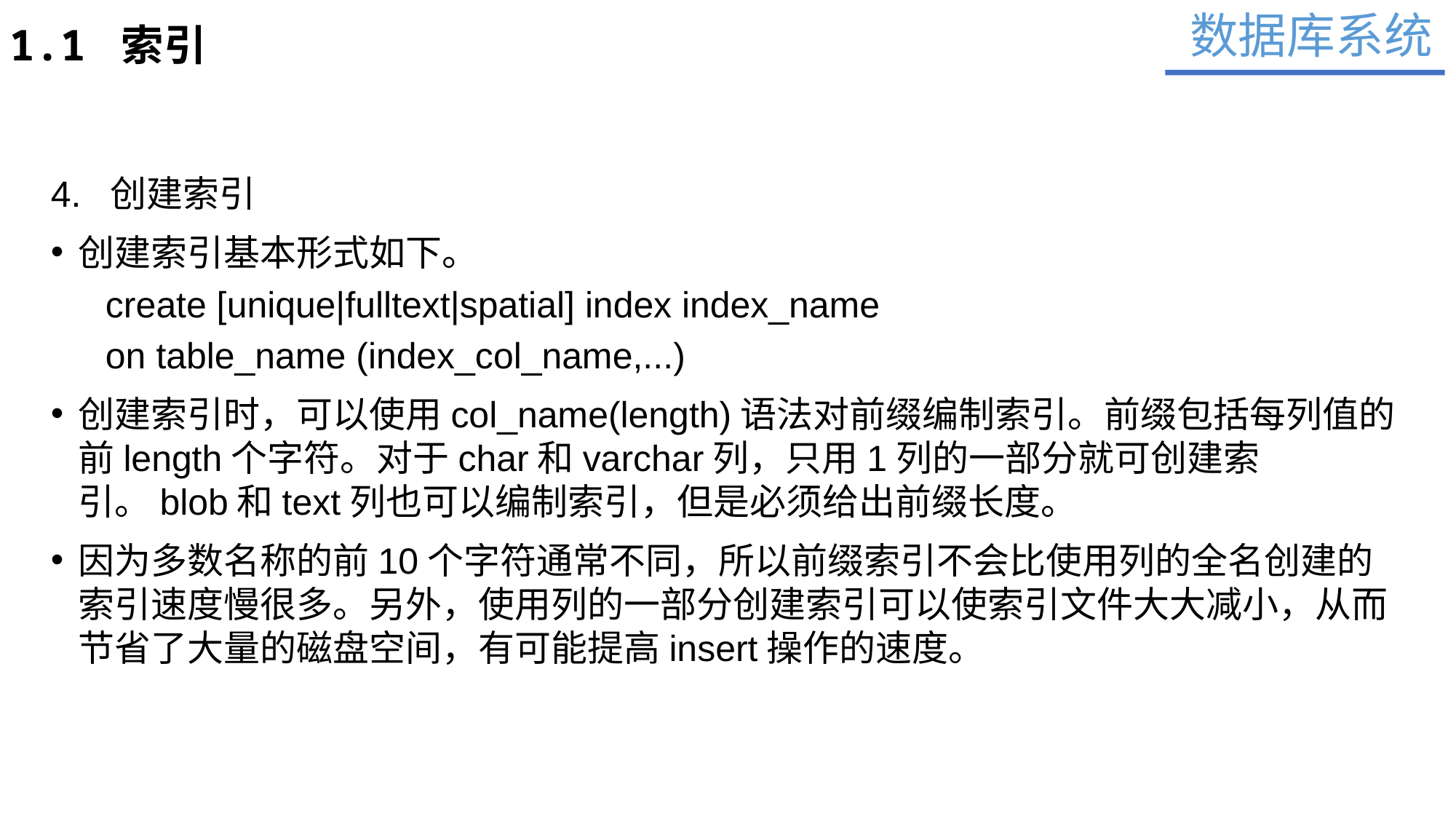

数据库系统
1.1 索引

4.  创建索引
创建索引基本形式如下。
create [unique|fulltext|spatial] index index_name
on table_name (index_col_name,...)
创建索引时，可以使用col_name(length)语法对前缀编制索引。前缀包括每列值的前length个字符。对于char和varchar列，只用1列的一部分就可创建索引。blob和text列也可以编制索引，但是必须给出前缀长度。
因为多数名称的前10个字符通常不同，所以前缀索引不会比使用列的全名创建的索引速度慢很多。另外，使用列的一部分创建索引可以使索引文件大大减小，从而节省了大量的磁盘空间，有可能提高insert操作的速度。